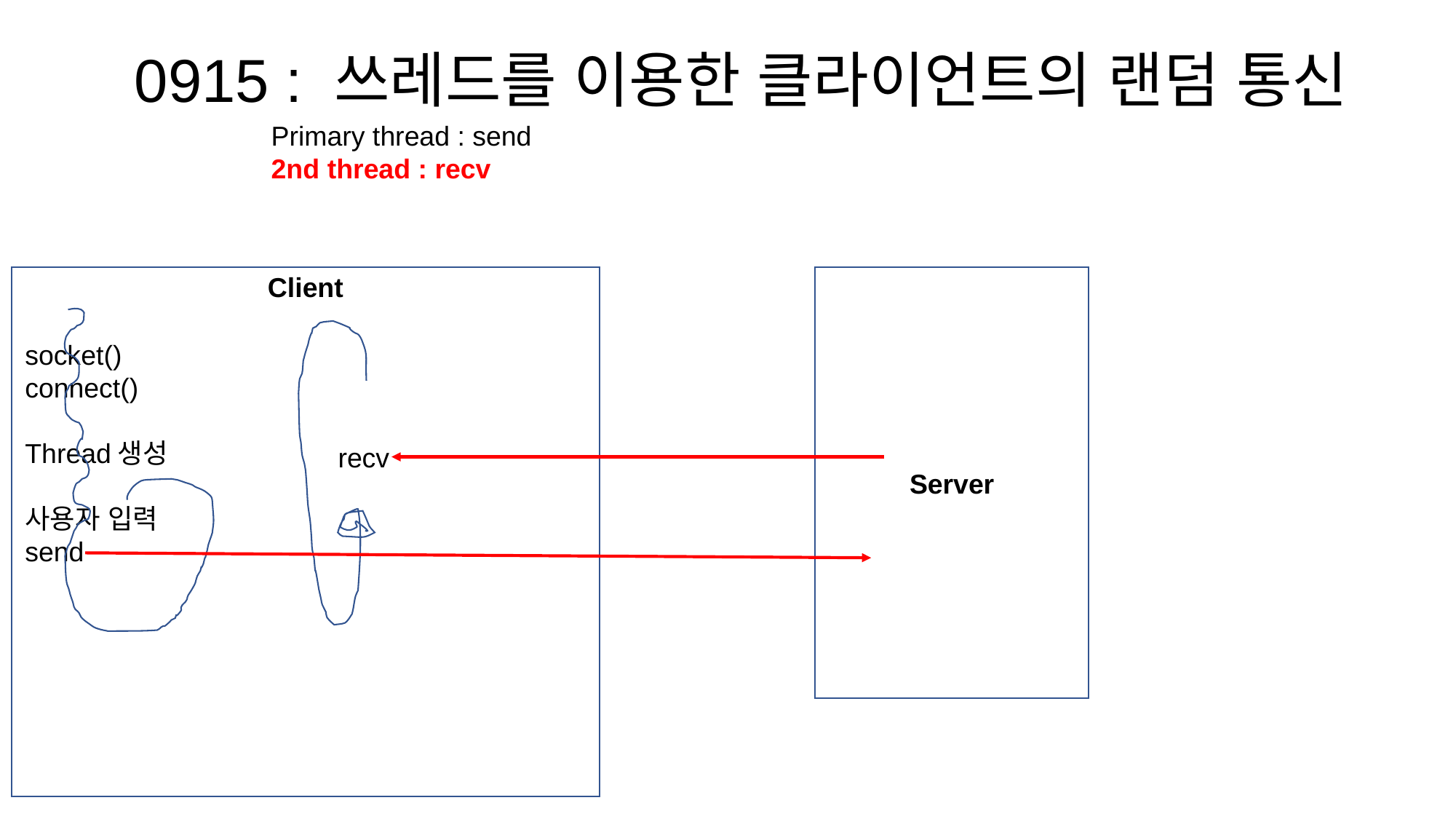

0915 : 쓰레드를 이용한 클라이언트의 랜덤 통신
Primary thread : send
2nd thread : recv
Client

Server

socket()
connect()

Thread생성

사용자 입력
send
recv